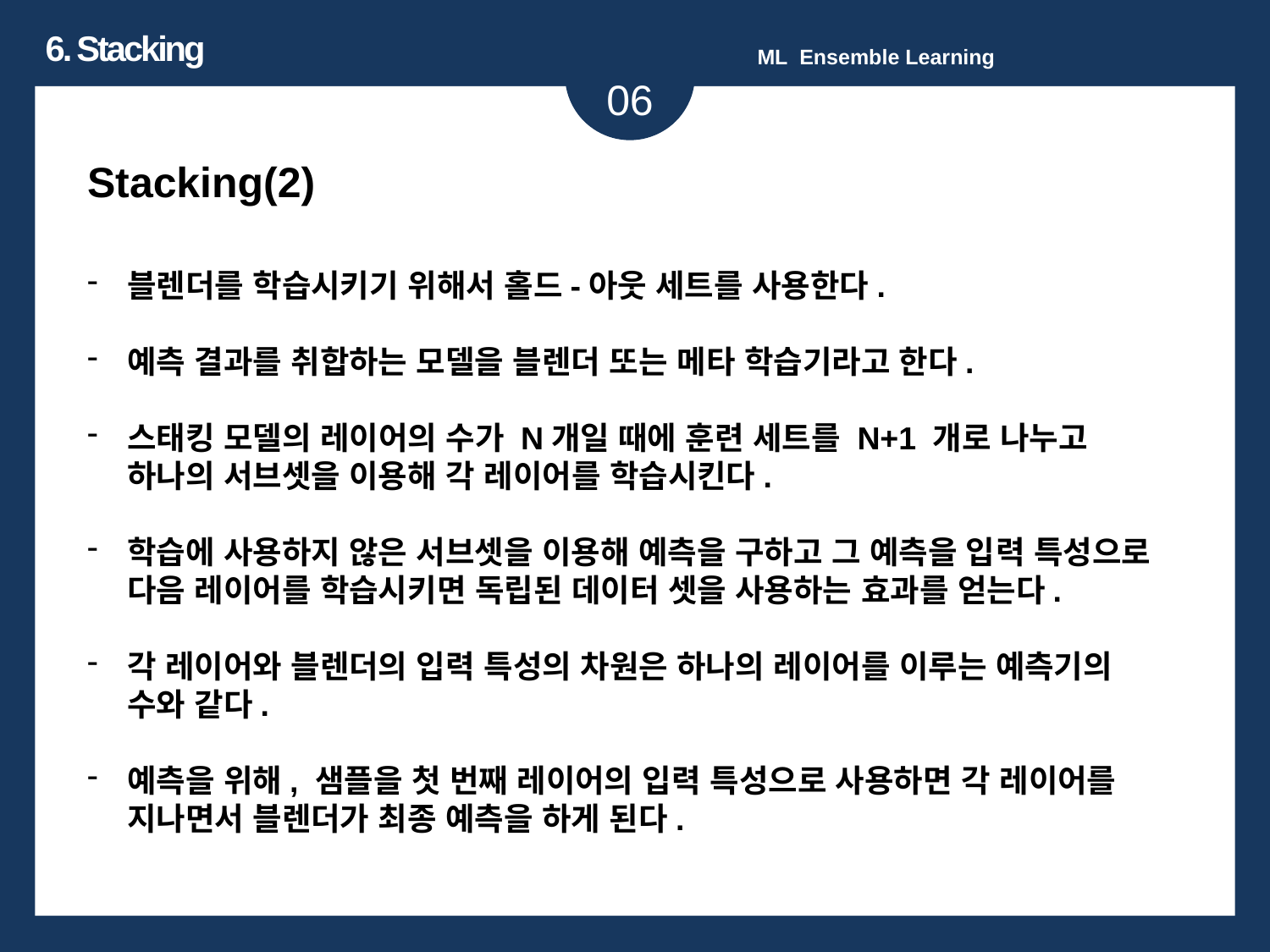

6. Stacking
ML  Ensemble Learning
06

Stacking(2)

블렌더를 학습시키기 위해서 홀드-아웃 세트를 사용한다.

예측 결과를 취합하는 모델을 블렌더 또는 메타 학습기라고 한다.

스태킹 모델의 레이어의 수가 N개일 때에 훈련 세트를 N+1 개로 나누고 하나의 서브셋을 이용해 각 레이어를 학습시킨다.

학습에 사용하지 않은 서브셋을 이용해 예측을 구하고 그 예측을 입력 특성으로 다음 레이어를 학습시키면 독립된 데이터 셋을 사용하는 효과를 얻는다.

각 레이어와 블렌더의 입력 특성의 차원은 하나의 레이어를 이루는 예측기의 수와 같다.

예측을 위해, 샘플을 첫 번째 레이어의 입력 특성으로 사용하면 각 레이어를 지나면서 블렌더가 최종 예측을 하게 된다.